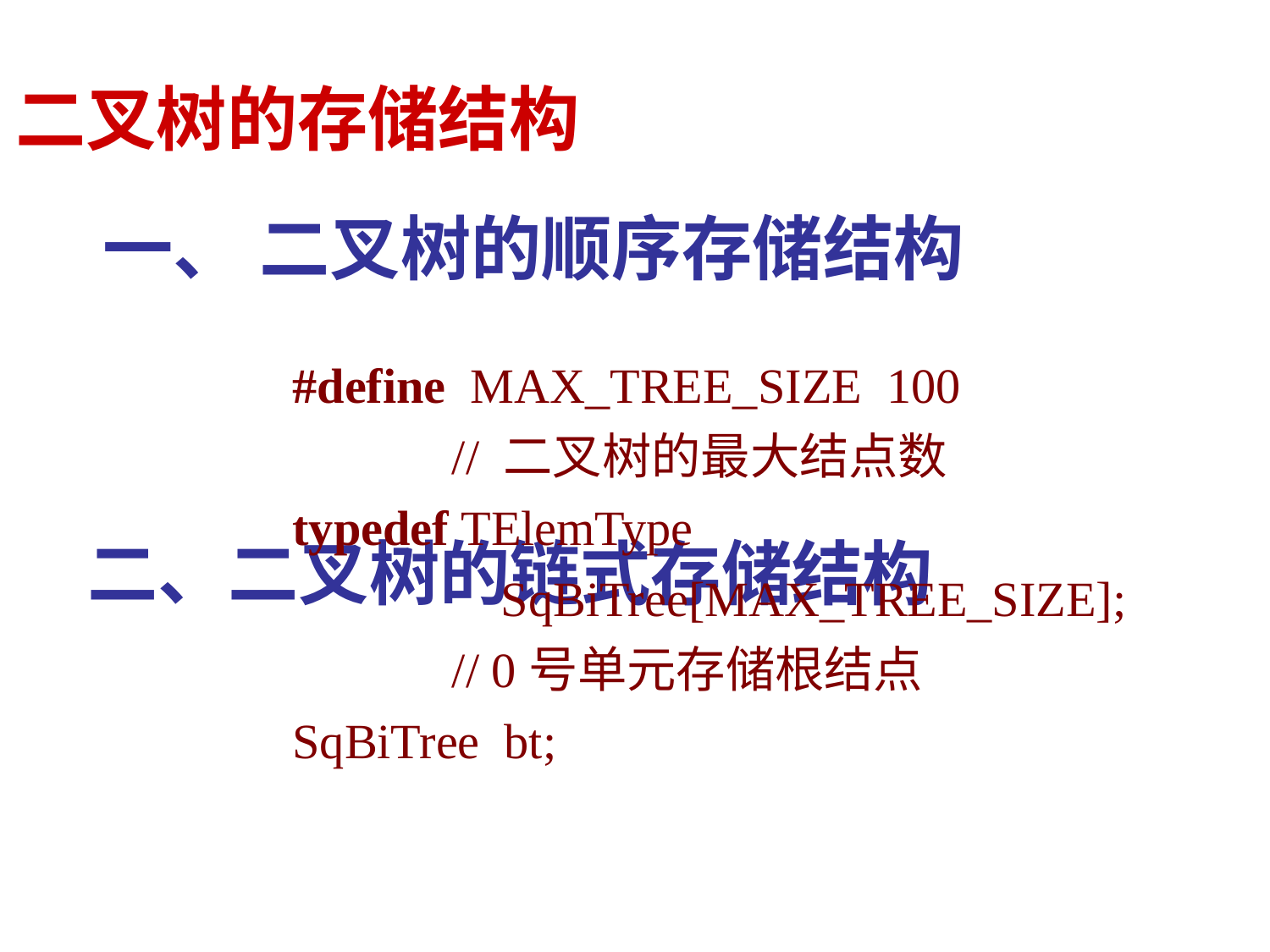

二叉树的存储结构
一、 二叉树的顺序存储结构
#define  MAX_TREE_SIZE  100
             // 二叉树的最大结点数
typedef TElemType
                 SqBiTree[MAX_TREE_SIZE];
             // 0号单元存储根结点
SqBiTree  bt;
二、二叉树的链式存储结构